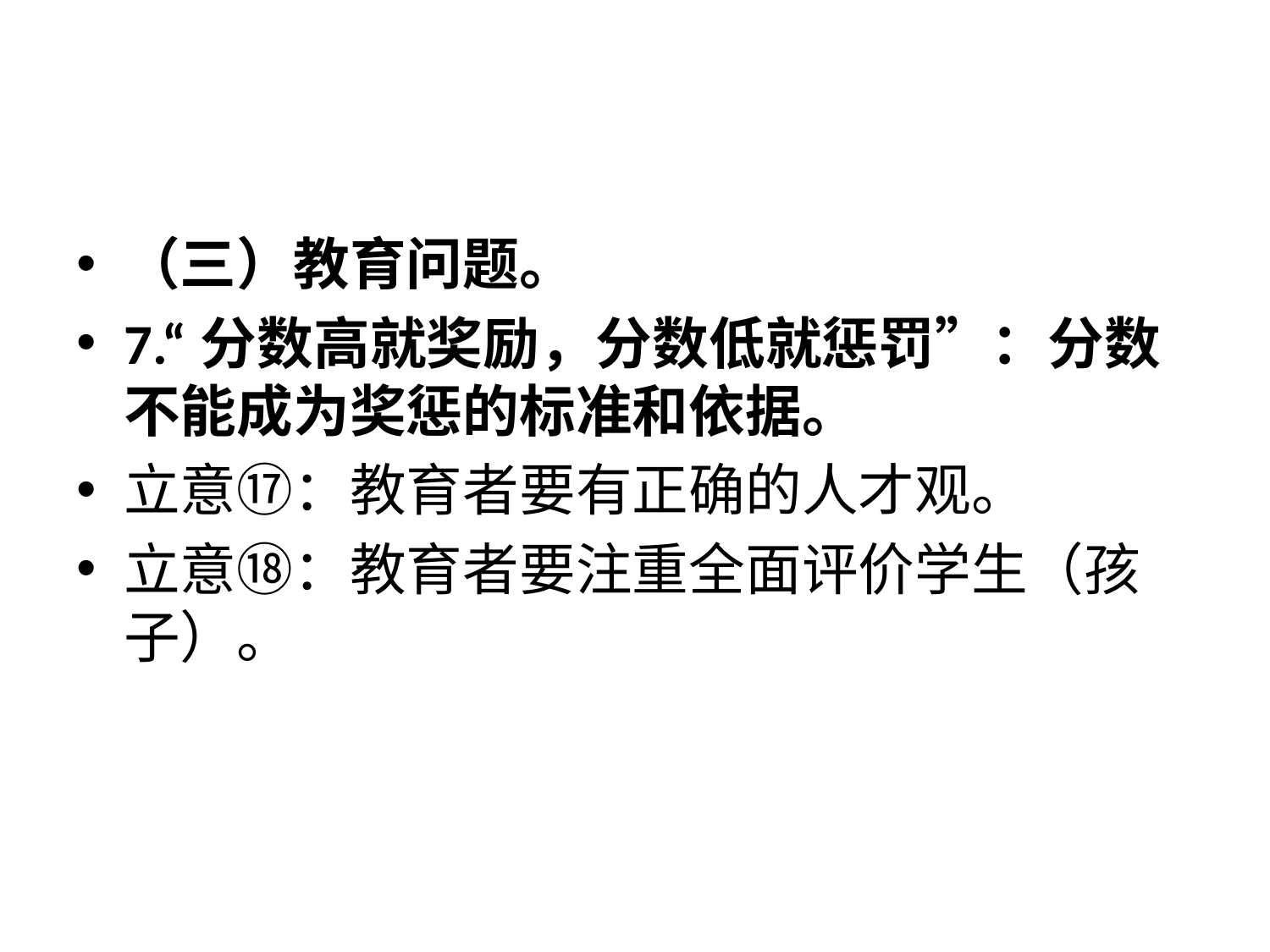

#
（三）教育问题。
7.“分数高就奖励，分数低就惩罚”：分数不能成为奖惩的标准和依据。
立意⑰：教育者要有正确的人才观。
立意⑱：教育者要注重全面评价学生（孩子）。